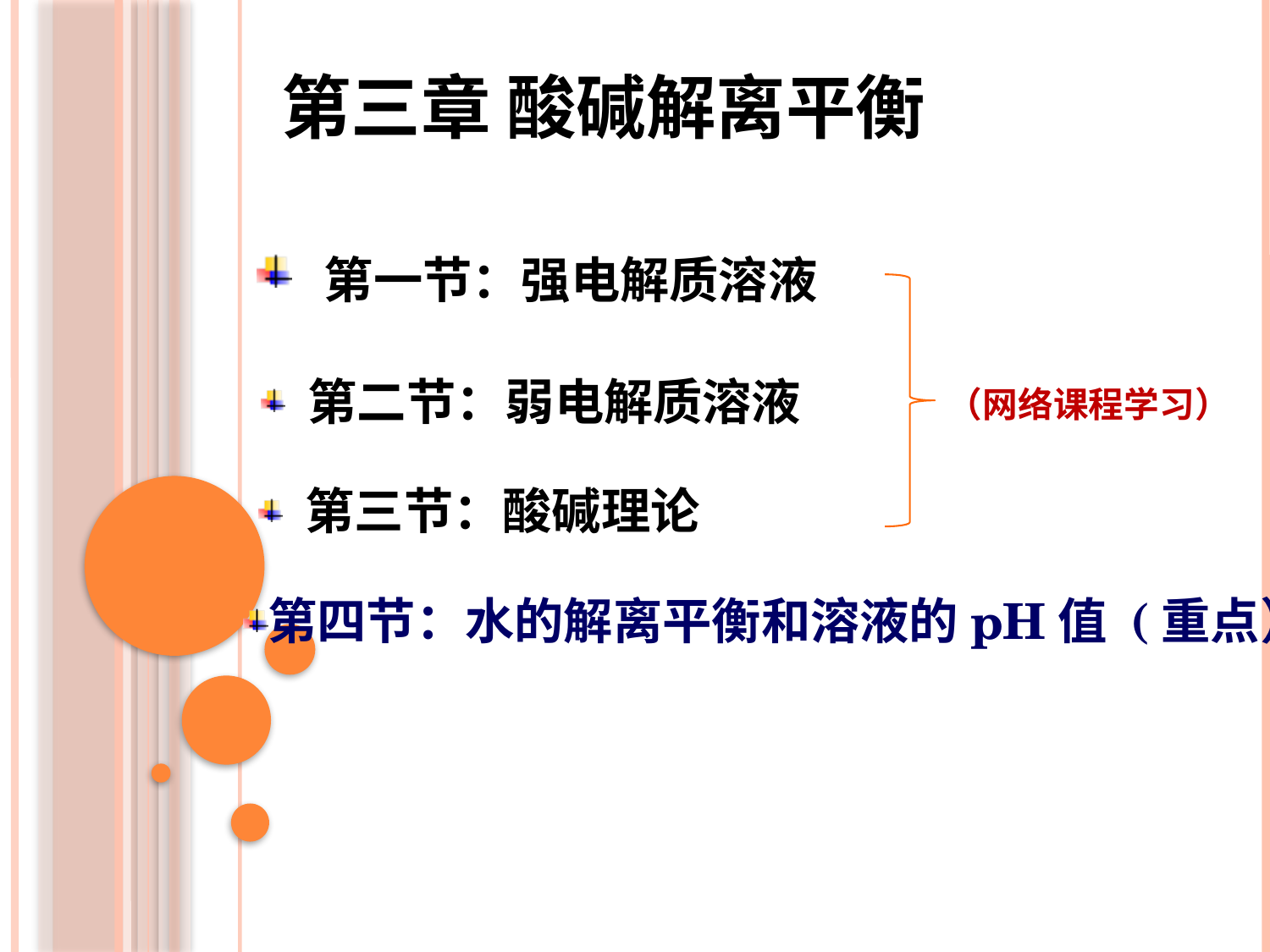

第三章 酸碱解离平衡
#
 第一节：强电解质溶液

 第二节：弱电解质溶液
（网络课程学习）
 第三节：酸碱理论
第四节：水的解离平衡和溶液的pH值 (重点）
2